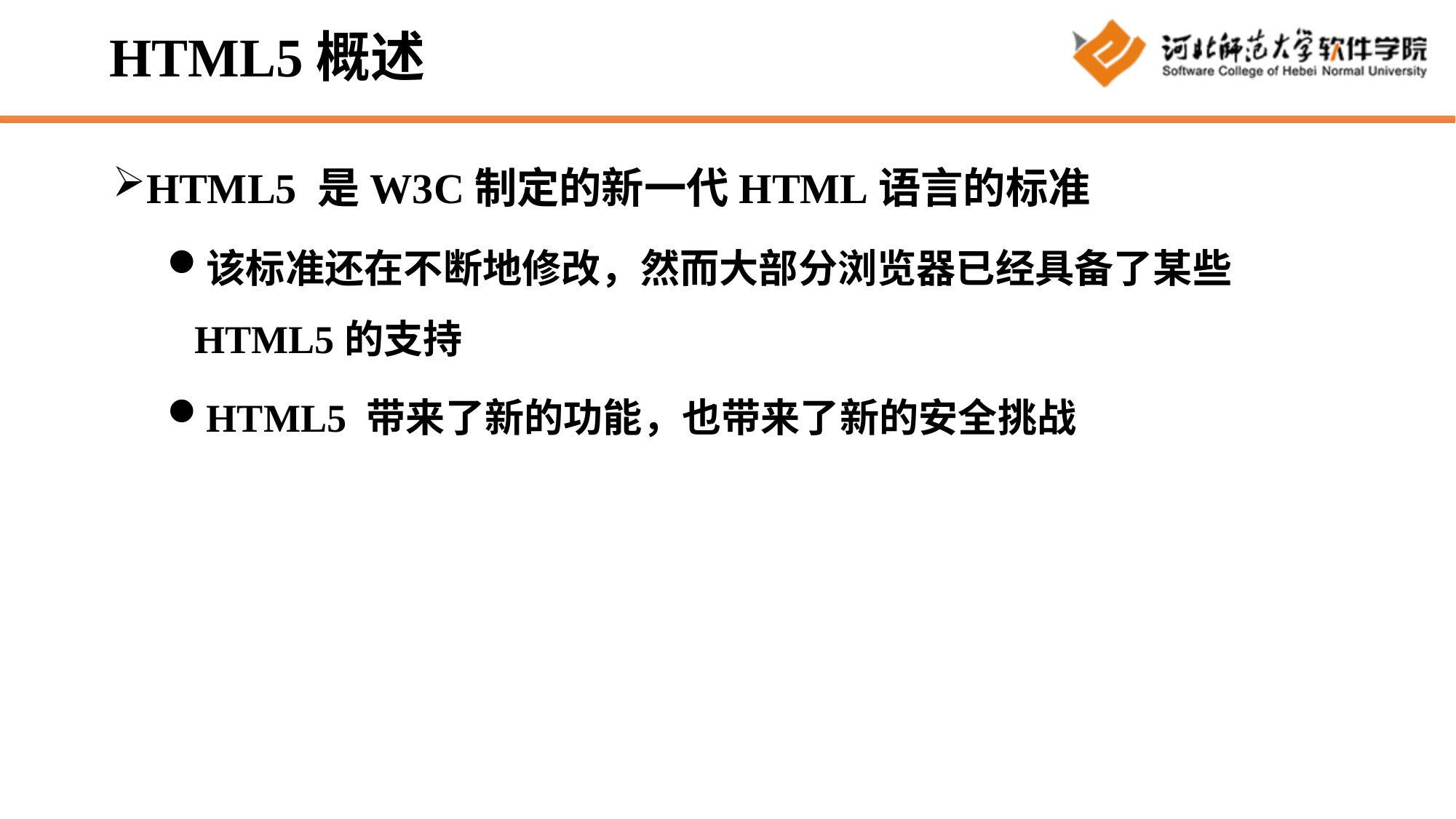

# HTML5概述
HTML5 是W3C制定的新一代HTML语言的标准
该标准还在不断地修改，然而大部分浏览器已经具备了某些HTML5的支持
HTML5 带来了新的功能，也带来了新的安全挑战